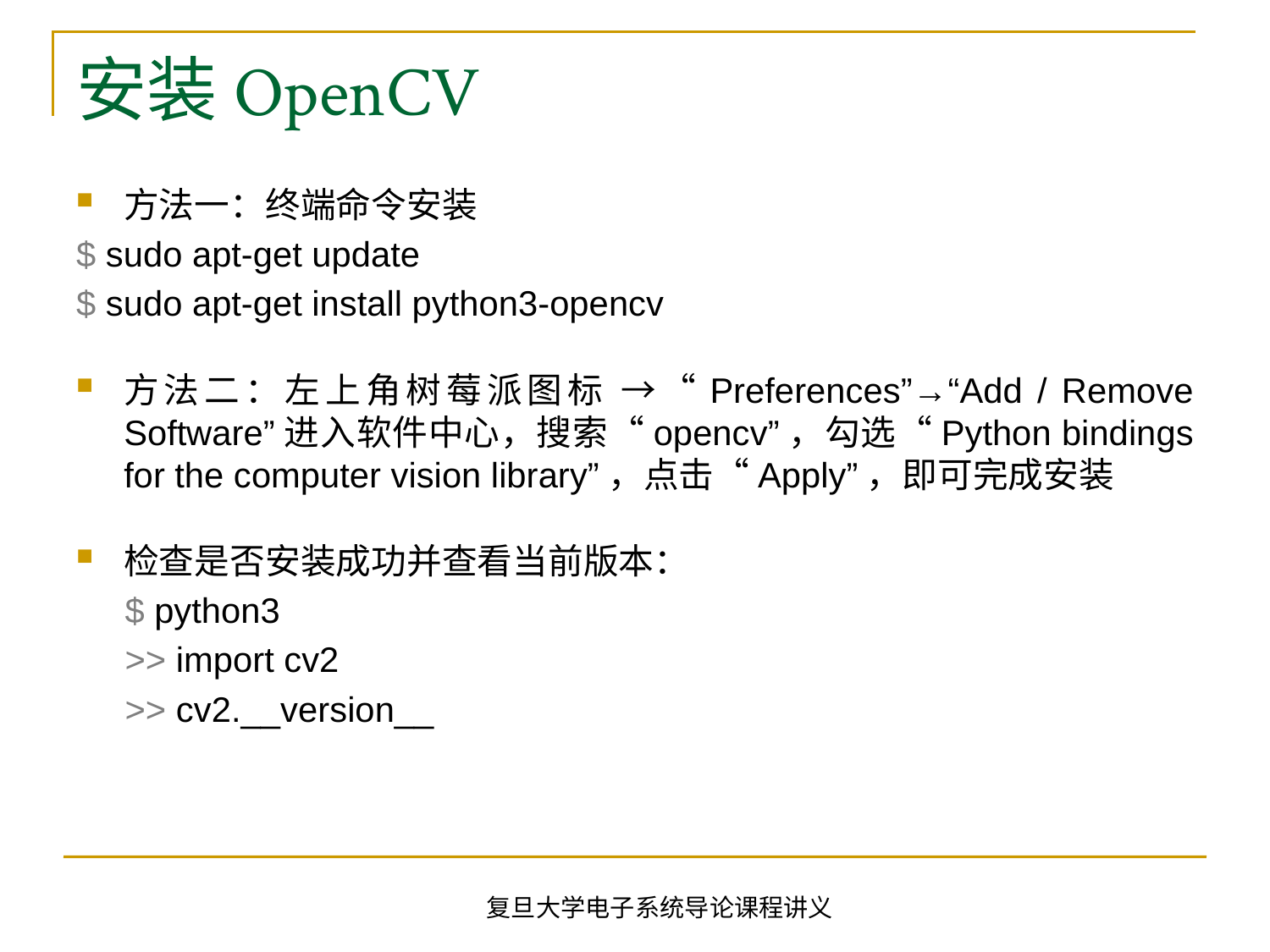

# 安装OpenCV
方法一：终端命令安装
$ sudo apt-get update
$ sudo apt-get install python3-opencv

方法二：左上角树莓派图标 →“Preferences”→“Add / Remove Software”进入软件中心，搜索“opencv”，勾选“Python bindings for the computer vision library”，点击“Apply”，即可完成安装

检查是否安装成功并查看当前版本：
     $ python3
     >> import cv2
     >> cv2.__version__